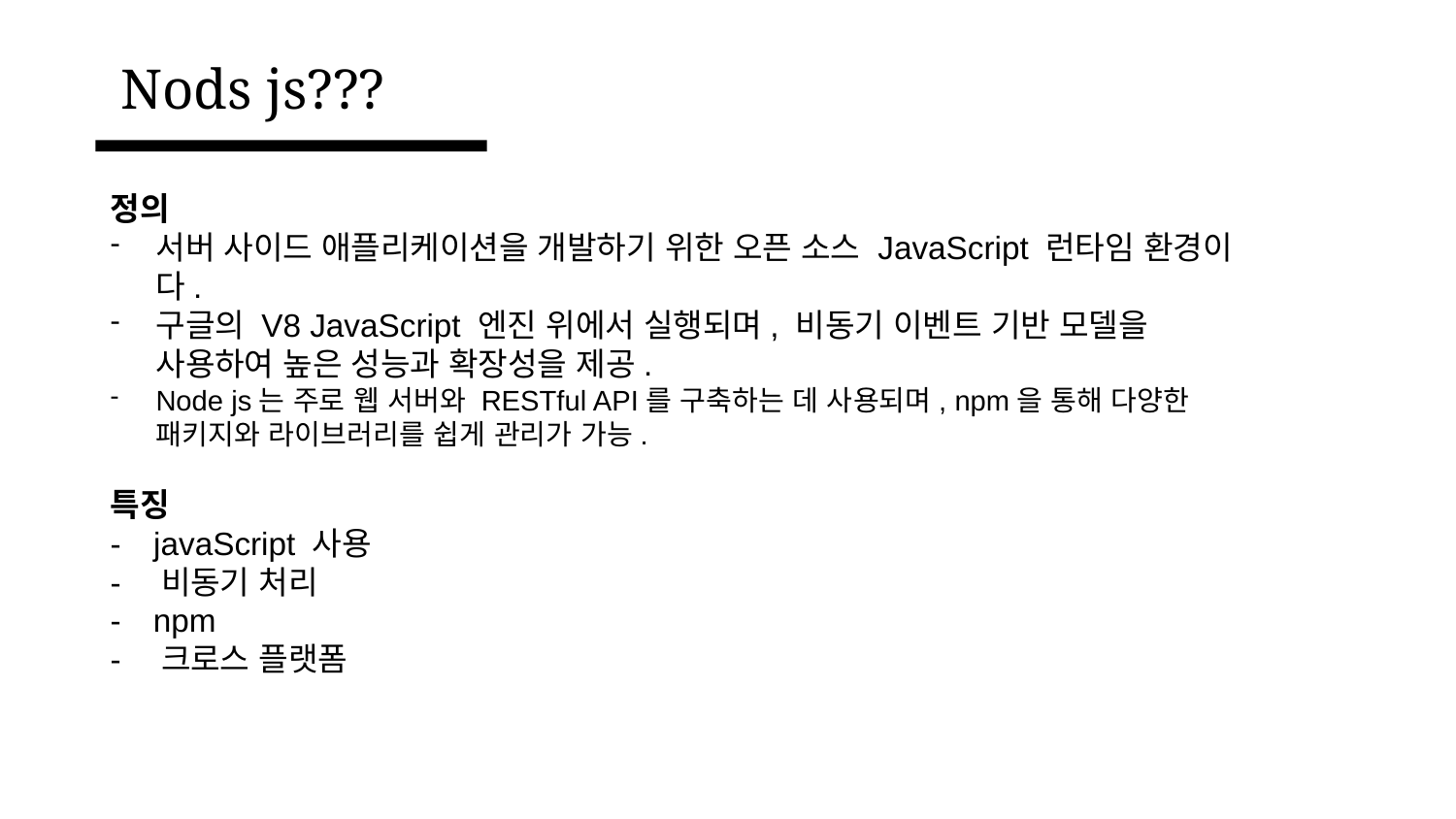

Nods js???

정의
서버 사이드 애플리케이션을 개발하기 위한 오픈 소스 JavaScript 런타임 환경이다.
구글의 V8 JavaScript 엔진 위에서 실행되며, 비동기 이벤트 기반 모델을 사용하여 높은 성능과 확장성을 제공.
Node js는 주로 웹 서버와 RESTful API를 구축하는 데 사용되며, npm을 통해 다양한 패키지와 라이브러리를 쉽게 관리가 가능.

특징
- javaScript 사용
- 비동기 처리
- npm
- 크로스 플랫폼